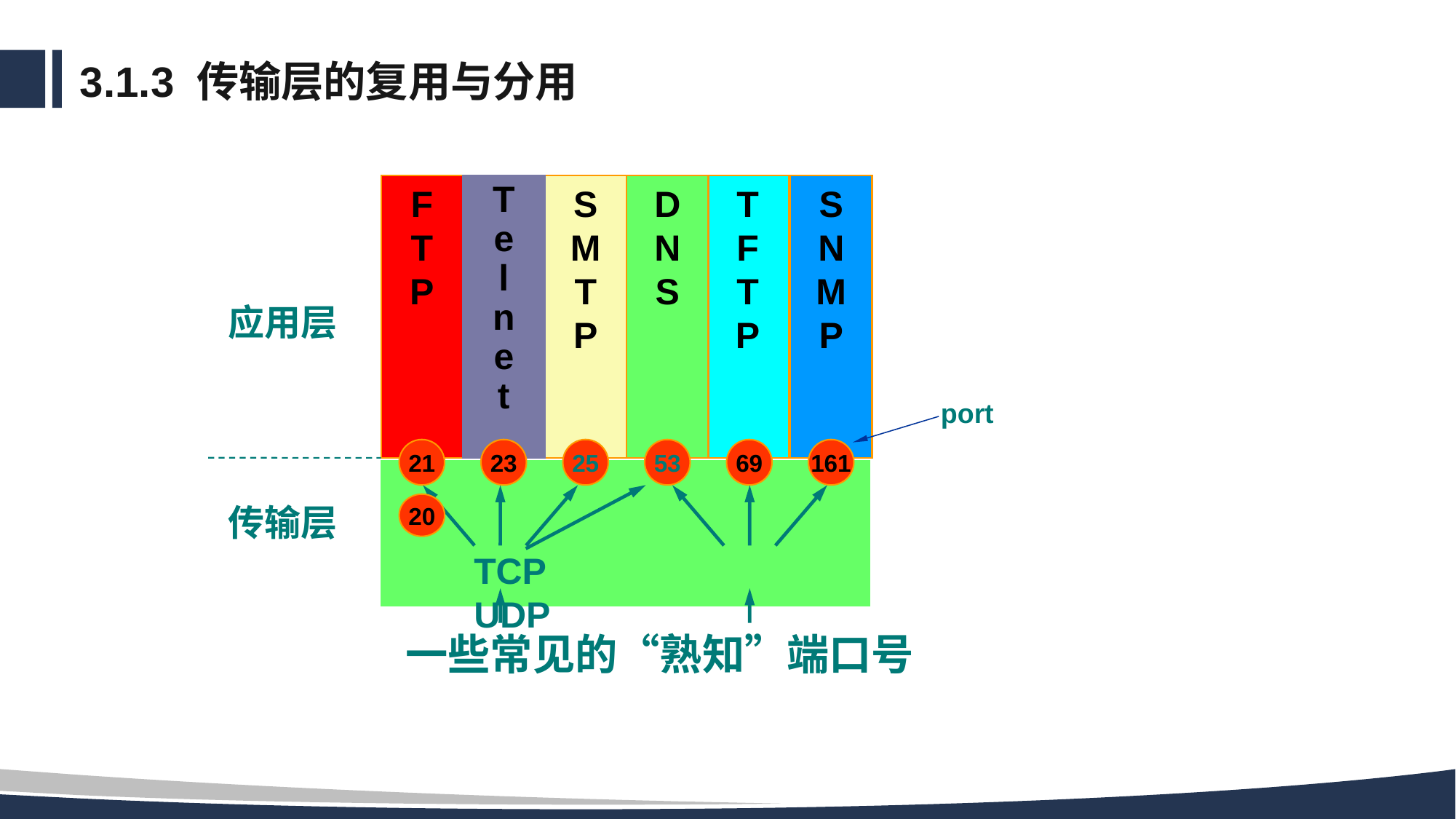

# 3.1.3 传输层的复用与分用
F
T
P
T
e
l
n
e
t
S
M
T
P
D
N
S
T
F
T
P
S
N
M
P
应用层
port

21
23
25
53
69
161

传输层
TCP                         UDP

20
一些常见的“熟知”端口号